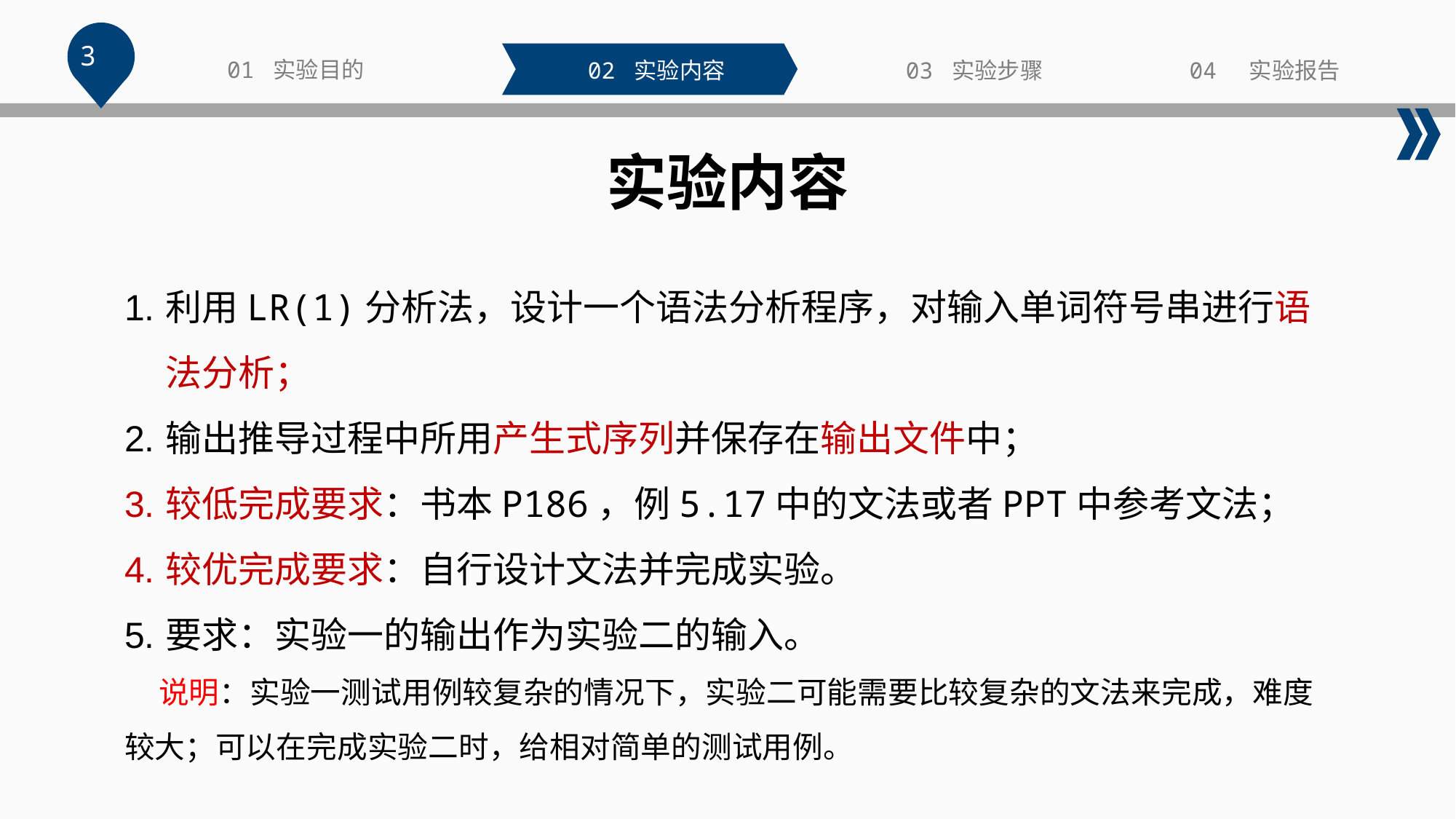

3

01 实验目的
02 实验内容
03 实验步骤
04  实验报告

实验内容
利用LR(1)分析法，设计一个语法分析程序，对输入单词符号串进行语法分析；
输出推导过程中所用产生式序列并保存在输出文件中；
较低完成要求：书本P186，例5.17中的文法或者PPT中参考文法；
较优完成要求：自行设计文法并完成实验。
要求：实验一的输出作为实验二的输入。
    说明：实验一测试用例较复杂的情况下，实验二可能需要比较复杂的文法来完成，难度较大；可以在完成实验二时，给相对简单的测试用例。